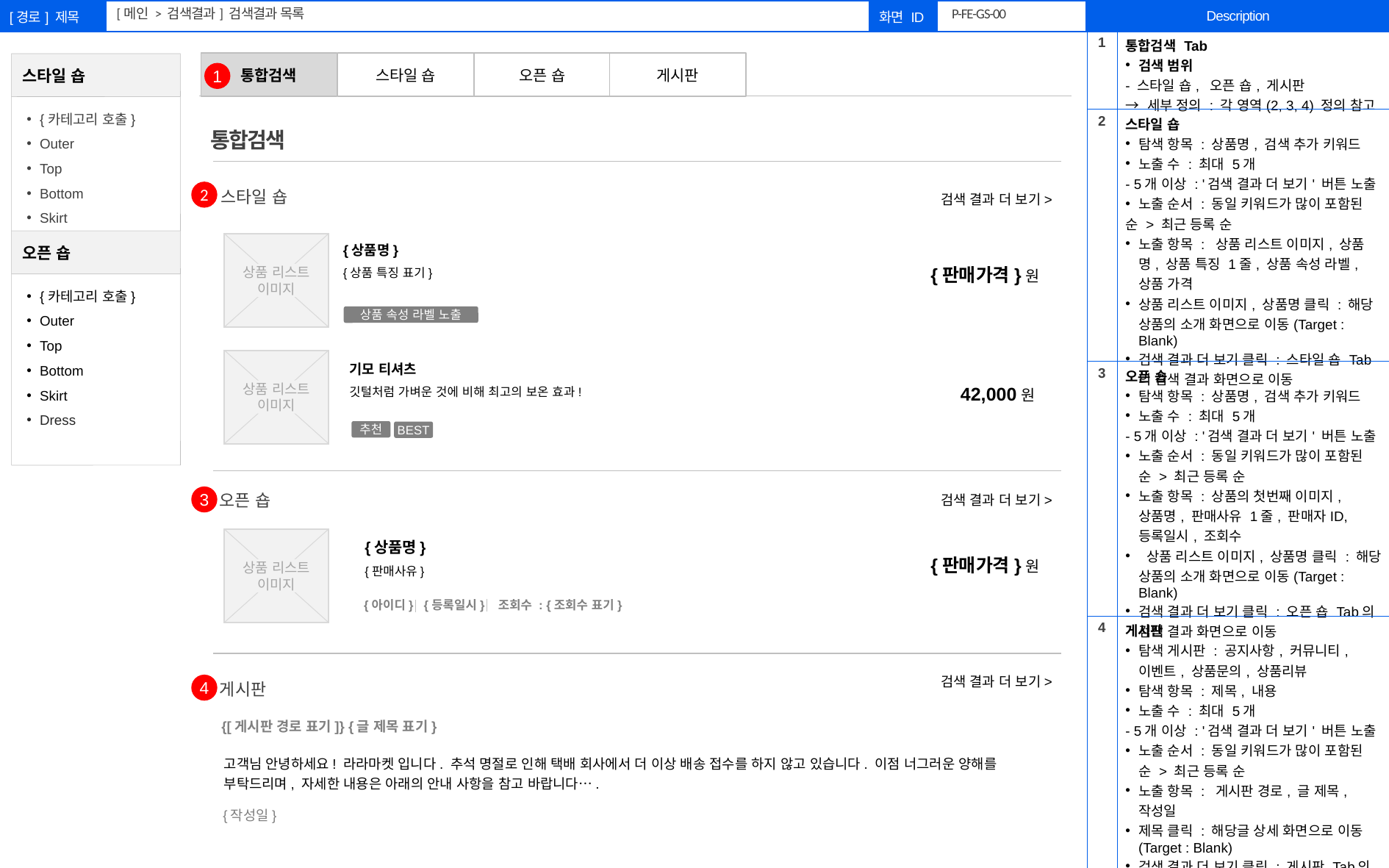

[메인 > 검색결과] 검색결과 목록
# P-FE-GS-00
| 1 | 통합검색 Tab 검색 범위 - 스타일 숍, 오픈 숍, 게시판 → 세부 정의 : 각 영역(2, 3, 4) 정의 참고 |
| --- | --- |
| 2 | 스타일 숍 탐색 항목 : 상품명, 검색 추가 키워드 노출 수 : 최대 5개 - 5개 이상 : '검색 결과 더 보기' 버튼 노출 노출 순서 : 동일 키워드가 많이 포함된 순 > 최근 등록 순 노출 항목 : 상품 리스트 이미지, 상품명, 상품 특징 1줄, 상품 속성 라벨, 상품 가격 상품 리스트 이미지, 상품명 클릭 : 해당 상품의 소개 화면으로 이동(Target : Blank) 검색 결과 더 보기 클릭 : 스타일 숍 Tab의 검색 결과 화면으로 이동 |
| 3 | 오픈 숍 탐색 항목 : 상품명, 검색 추가 키워드 노출 수 : 최대 5개 - 5개 이상 : '검색 결과 더 보기' 버튼 노출 노출 순서 : 동일 키워드가 많이 포함된 순 > 최근 등록 순 노출 항목 : 상품의 첫번째 이미지, 상품명, 판매사유 1줄, 판매자ID, 등록일시, 조회수 상품 리스트 이미지, 상품명 클릭 : 해당 상품의 소개 화면으로 이동(Target : Blank) 검색 결과 더 보기 클릭 : 오픈 숍 Tab의 검색 결과 화면으로 이동 |
| 4 | 게시판 탐색 게시판 : 공지사항, 커뮤니티, 이벤트, 상품문의, 상품리뷰 탐색 항목 : 제목, 내용 노출 수 : 최대 5개 - 5개 이상 : '검색 결과 더 보기' 버튼 노출 노출 순서 : 동일 키워드가 많이 포함된 순 > 최근 등록 순 노출 항목 : 게시판 경로, 글 제목, 작성일 제목 클릭 : 해당글 상세 화면으로 이동(Target : Blank) 검색 결과 더 보기 클릭 : 게시판 Tab의 검색 결과 화면으로 이동 |
통합검색
스타일 숍
오픈 숍
게시판
스타일 숍
{카테고리 호출}
Outer
Top
Bottom
Skirt
오픈 숍
{카테고리 호출}
Outer
Top
Bottom
Skirt
Dress
1
통합검색
스타일 숍
2
검색 결과 더 보기>
{상품명}
{상품 특징 표기}

상품 리스트 이미지
{판매가격}원
상품 속성 라벨 노출
기모 티셔츠
깃털처럼 가벼운 것에 비해 최고의 보온 효과!

상품 리스트 이미지
42,000원
추천
BEST
오픈 숍
3
검색 결과 더 보기>
{상품명}
{판매사유}

상품 리스트 이미지
{판매가격}원
{아이디}   {등록일시}   조회수 : {조회수 표기}
검색 결과 더 보기>
게시판
4
{[게시판 경로 표기]} {글 제목 표기}
고객님 안녕하세요! 라라마켓 입니다. 추석 명절로 인해 택배 회사에서 더 이상 배송 접수를 하지 않고 있습니다. 이점 너그러운 양해를 부탁드리며, 자세한 내용은 아래의 안내 사항을 참고 바랍니다….
{작성일}